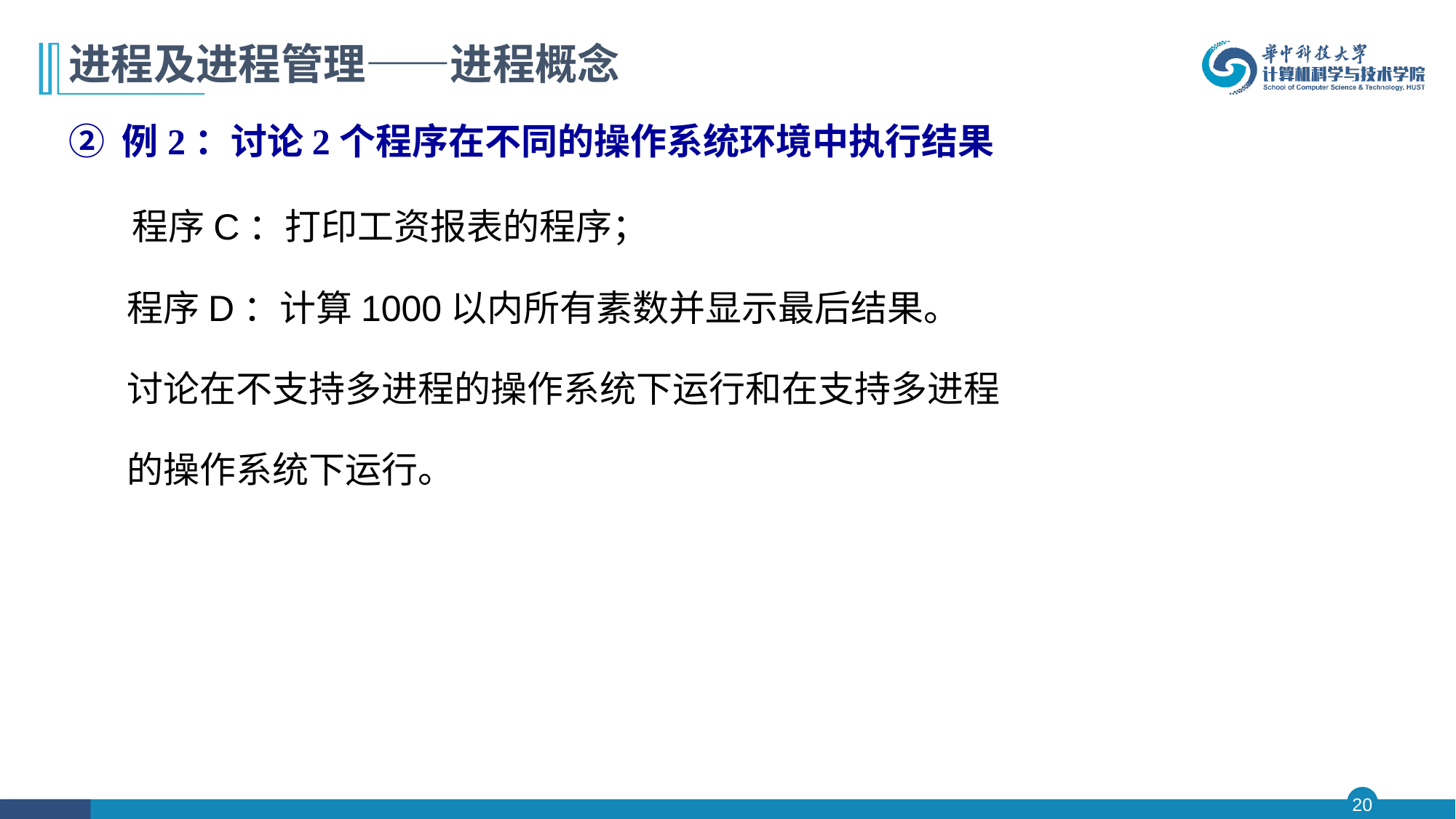

# 进程及进程管理——进程概念
② 例2：讨论2个程序在不同的操作系统环境中执行结果
      程序C：打印工资报表的程序；
      程序D：计算1000以内所有素数并显示最后结果。
      讨论在不支持多进程的操作系统下运行和在支持多进程
      的操作系统下运行。